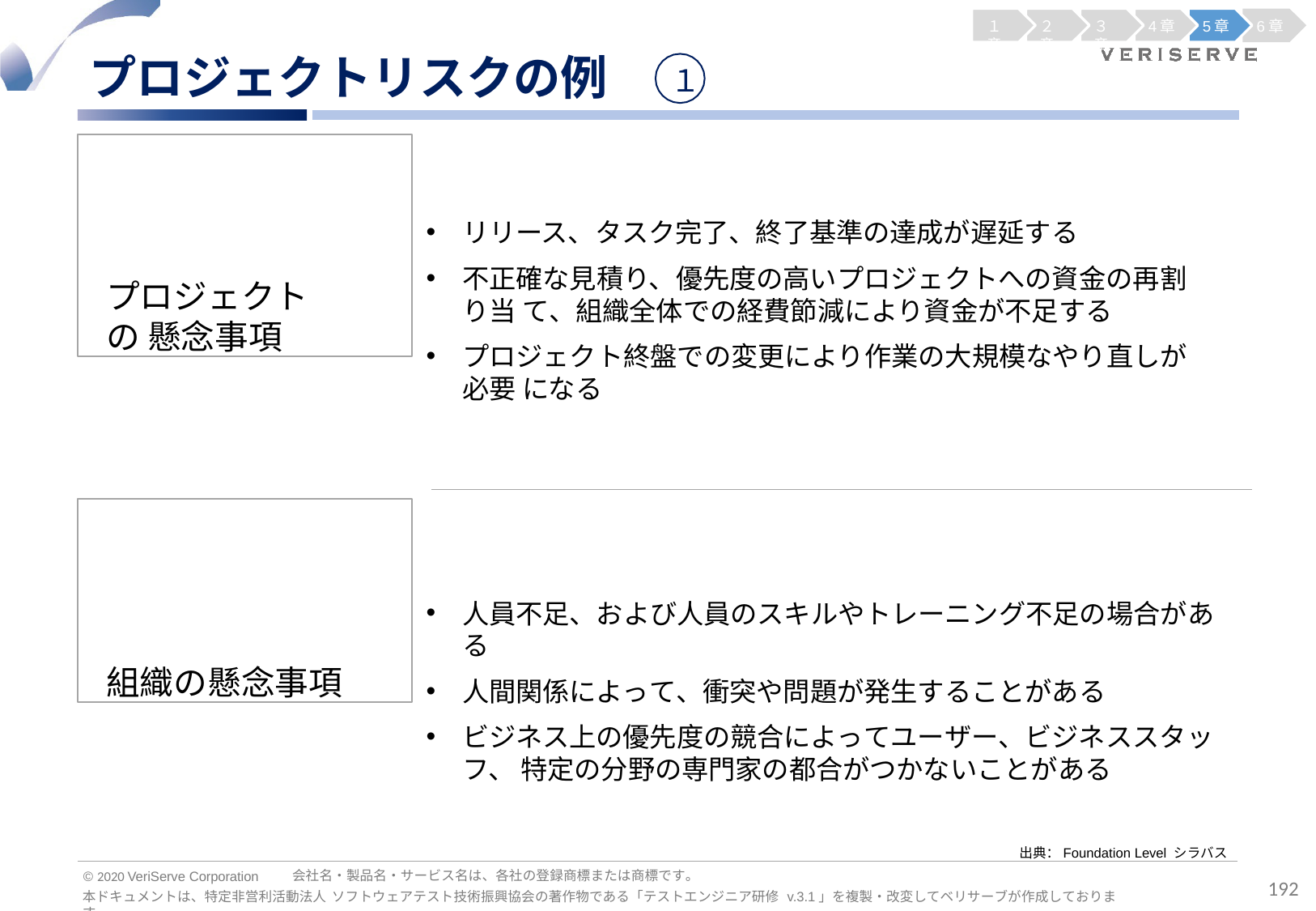

１章
２章
３章
4章
5章
6章
プロジェクトリスクの例

１

プロジェクトの 懸念事項
リリース、タスク完了、終了基準の達成が遅延する
不正確な見積り、優先度の高いプロジェクトへの資金の再割り当 て、組織全体での経費節減により資金が不足する
プロジェクト終盤での変更により作業の大規模なやり直しが必要 になる

組織の懸念事項
人員不足、および人員のスキルやトレーニング不足の場合がある
人間関係によって、衝突や問題が発生することがある
ビジネス上の優先度の競合によってユーザー、ビジネススタッフ、 特定の分野の専門家の都合がつかないことがある
出典：Foundation Level シラバス
会社名・製品名・サービス名は、各社の登録商標または商標です。
© 2020 VeriServe Corporation
192
本ドキュメントは、特定非営利活動法人 ソフトウェアテスト技術振興協会の著作物である「テストエンジニア研修 v.3.1」を複製・改変してベリサーブが作成しております。